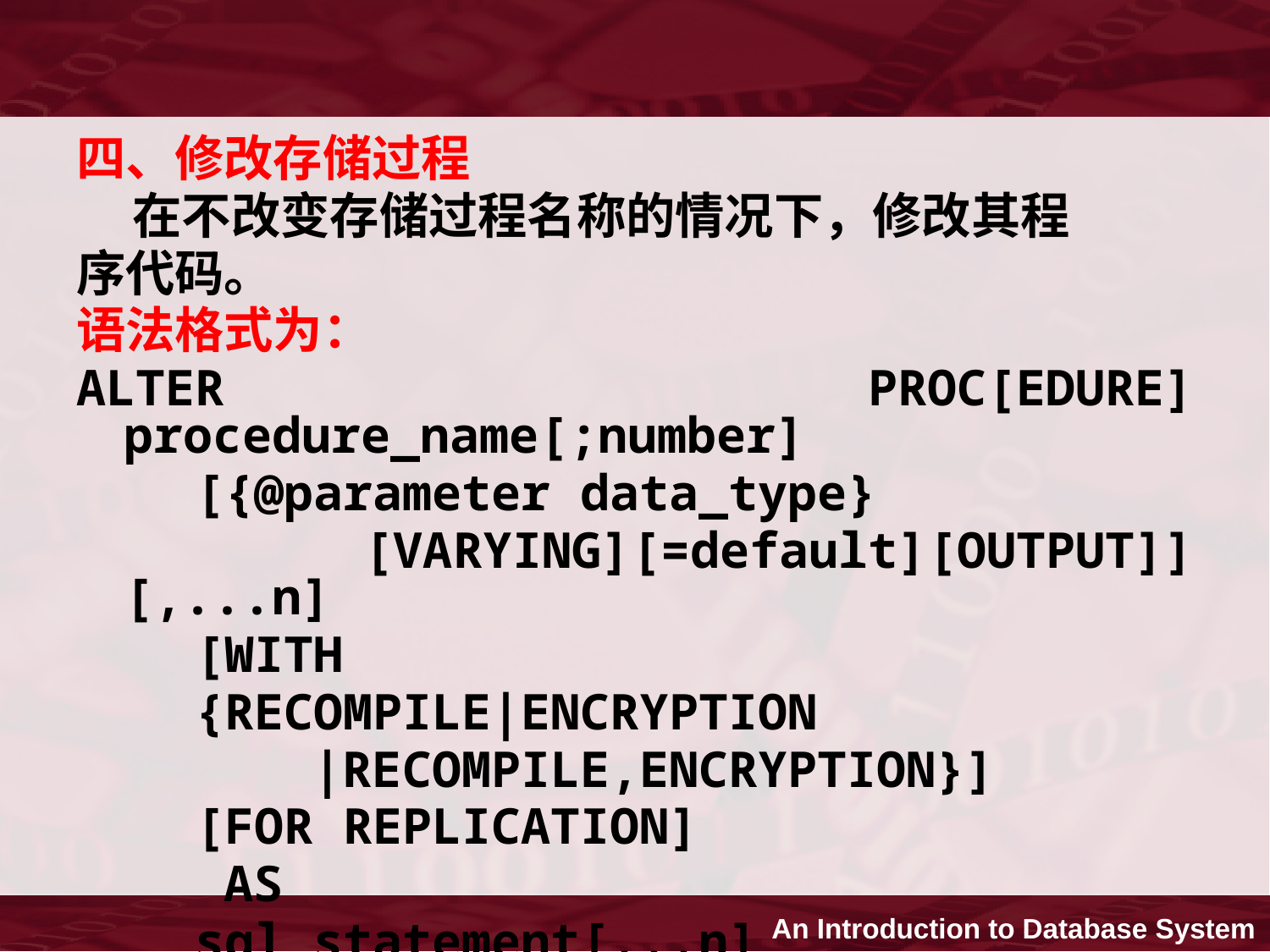

四、修改存储过程
    在不改变存储过程名称的情况下，修改其程
序代码。
语法格式为：
ALTER PROC[EDURE] procedure_name[;number]
    [{@parameter data_type}
    [VARYING][=default][OUTPUT]] [,...n]
    [WITH
    {RECOMPILE|ENCRYPTION
        |RECOMPILE,ENCRYPTION}]
    [FOR REPLICATION]
     AS
    sql_statement[...n]